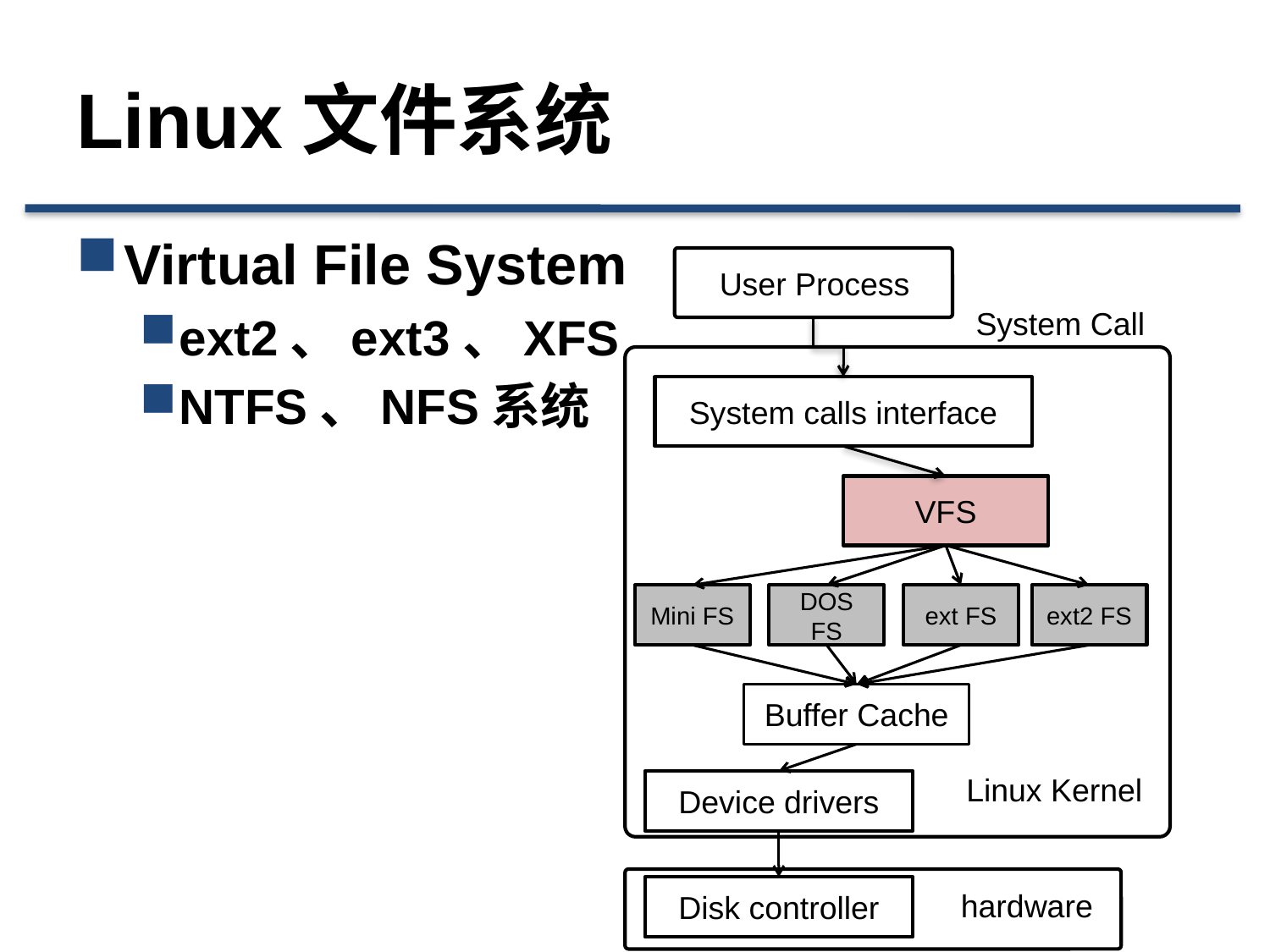

# Linux文件系统
Virtual File System
ext2、ext3、XFS
NTFS、NFS系统

User Process
System Call

System calls interface
VFS
Mini FS
DOS FS
ext FS
ext2 FS
Buffer Cache
Linux Kernel
Device drivers

Disk controller
hardware